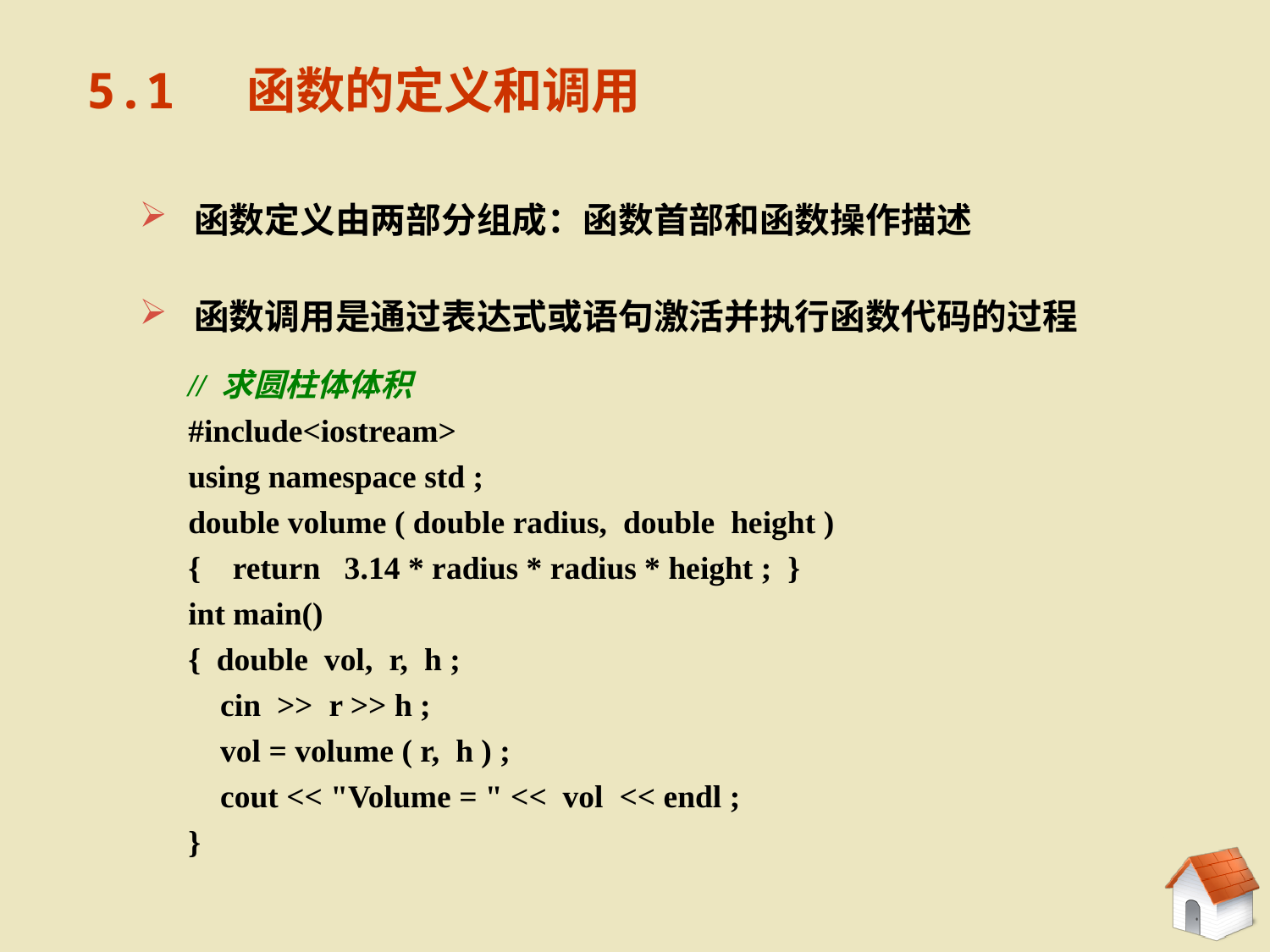

5.1  函数的定义和调用
  函数定义由两部分组成：函数首部和函数操作描述
  函数调用是通过表达式或语句激活并执行函数代码的过程
// 求圆柱体体积
#include<iostream>
using namespace std ;
double volume ( double radius,  double  height )
{    return   3.14 * radius * radius * height ;  }
int main()
{  double  vol,  r,  h ;
    cin  >>  r >> h ;
    vol = volume ( r,  h ) ;
    cout << "Volume = " <<  vol  << endl ;
}